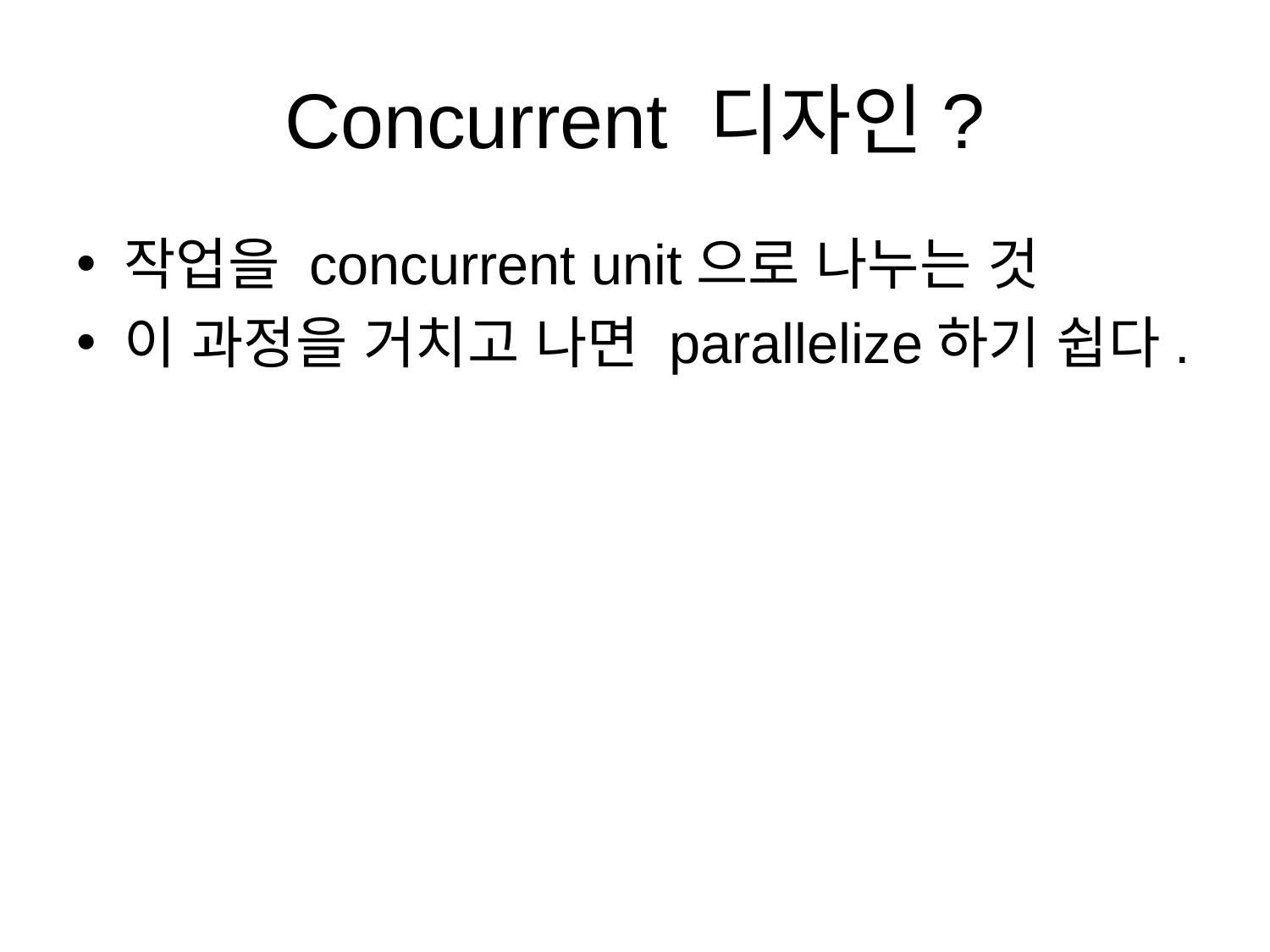

# Concurrent 디자인?
작업을 concurrent unit으로 나누는 것
이 과정을 거치고 나면 parallelize하기 쉽다.